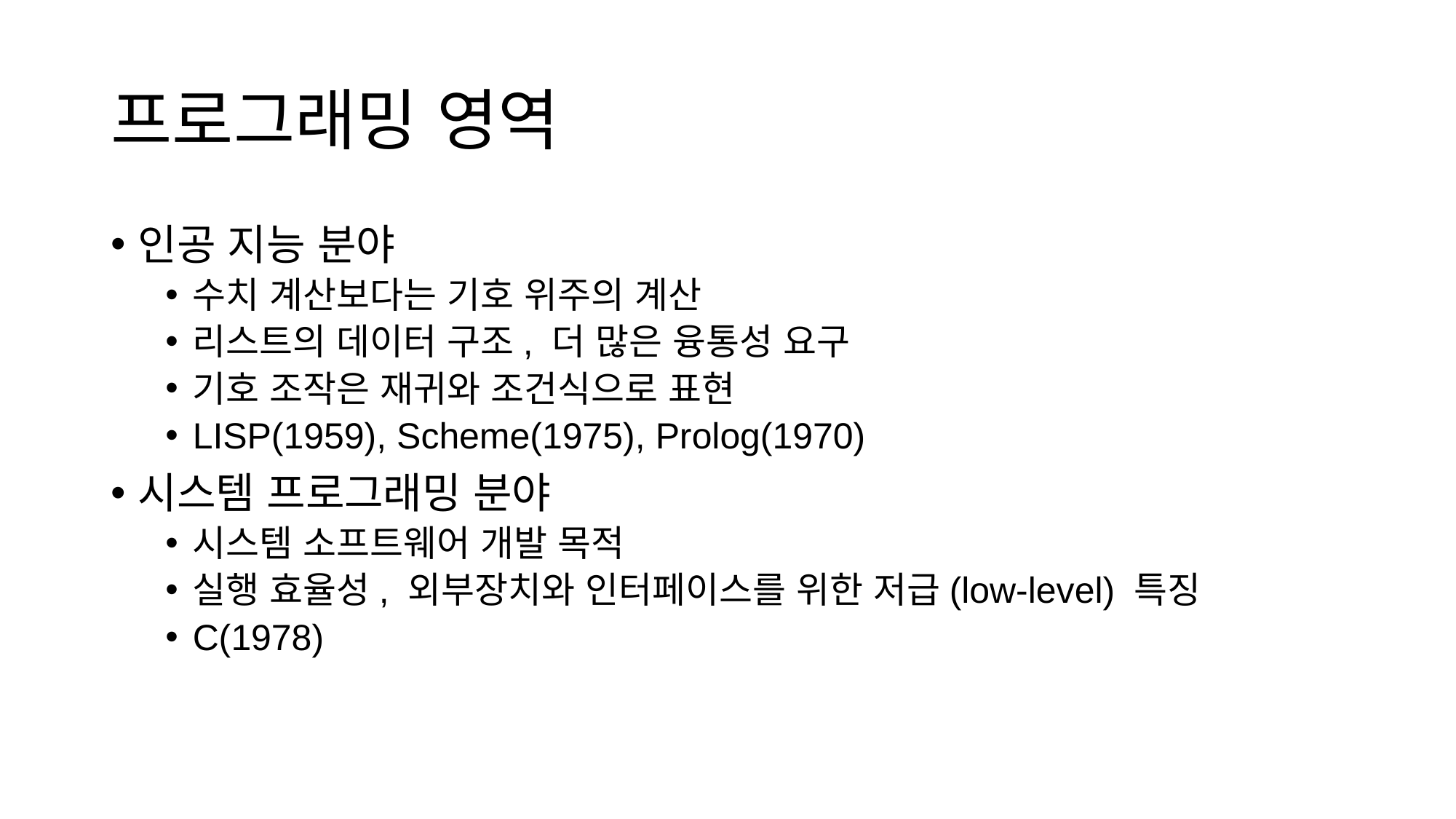

# 프로그래밍 영역
인공 지능 분야
수치 계산보다는 기호 위주의 계산
리스트의 데이터 구조, 더 많은 융통성 요구
기호 조작은 재귀와 조건식으로 표현
LISP(1959), Scheme(1975), Prolog(1970)
시스템 프로그래밍 분야
시스템 소프트웨어 개발 목적
실행 효율성, 외부장치와 인터페이스를 위한 저급(low-level) 특징
C(1978)